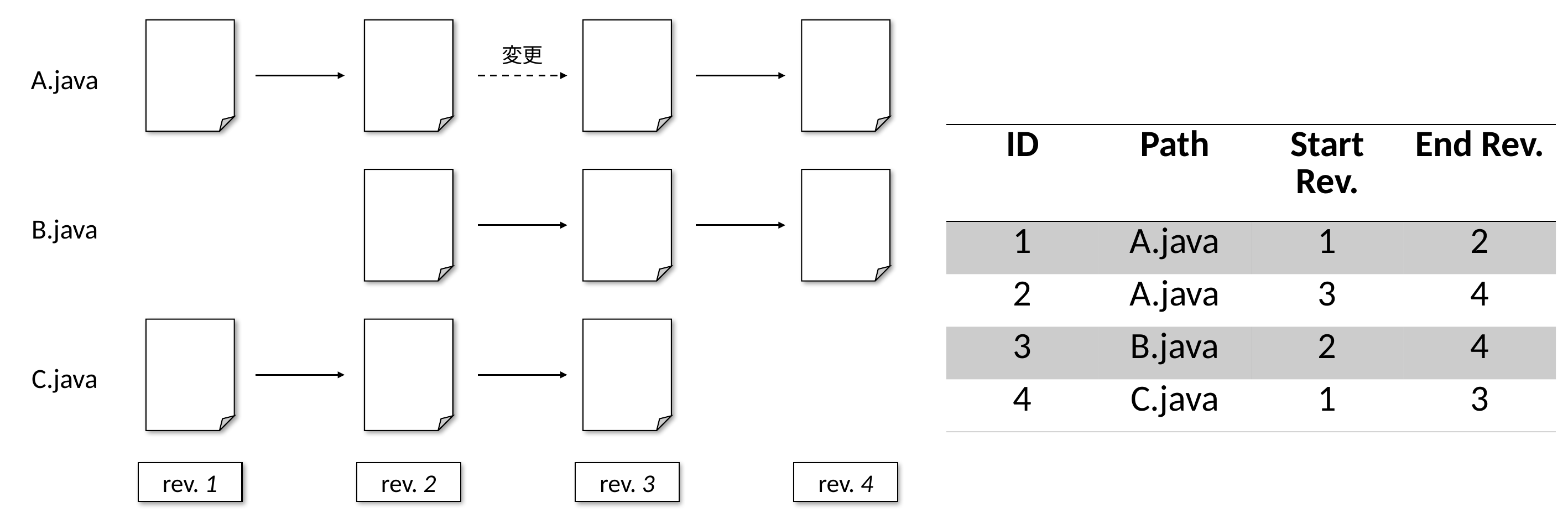

A.java
変更
| ID | Path | Start Rev. | End Rev. |
| --- | --- | --- | --- |
| 1 | A.java | 1 | 2 |
| 2 | A.java | 3 | 4 |
| 3 | B.java | 2 | 4 |
| 4 | C.java | 1 | 3 |

B.java

C.java
rev. 1
rev. 3
rev. 4
rev. 2